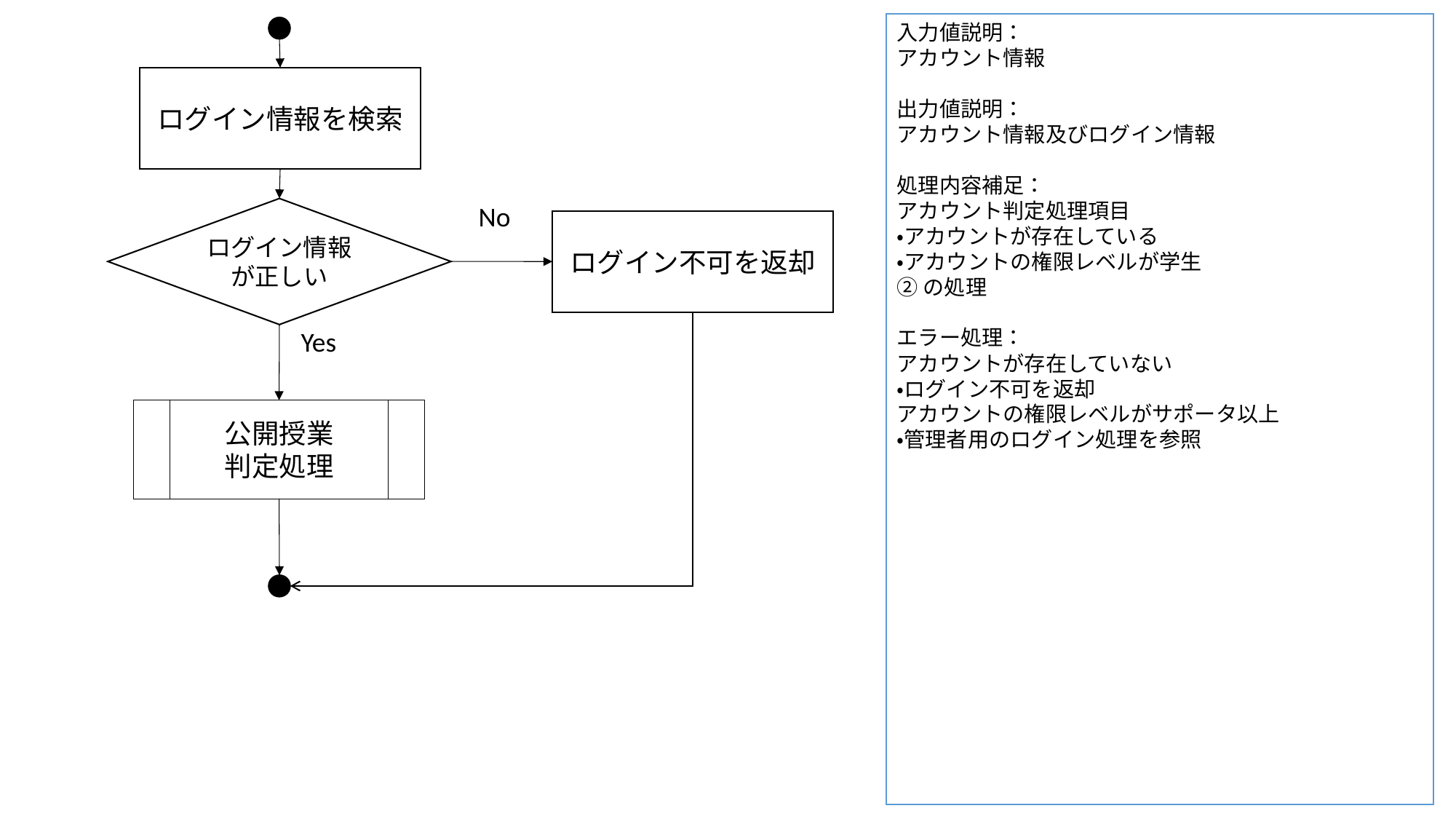

入力値説明：
アカウント情報

出力値説明：
アカウント情報及びログイン情報

処理内容補足：
アカウント判定処理項目
・アカウントが存在している
・アカウントの権限レベルが学生
②の処理

エラー処理：
アカウントが存在していない
・ログイン不可を返却
アカウントの権限レベルがサポータ以上
・管理者用のログイン処理を参照

ログイン情報を検索
No
ログイン情報が正しい
ログイン不可を返却
Yes
公開授業
判定処理